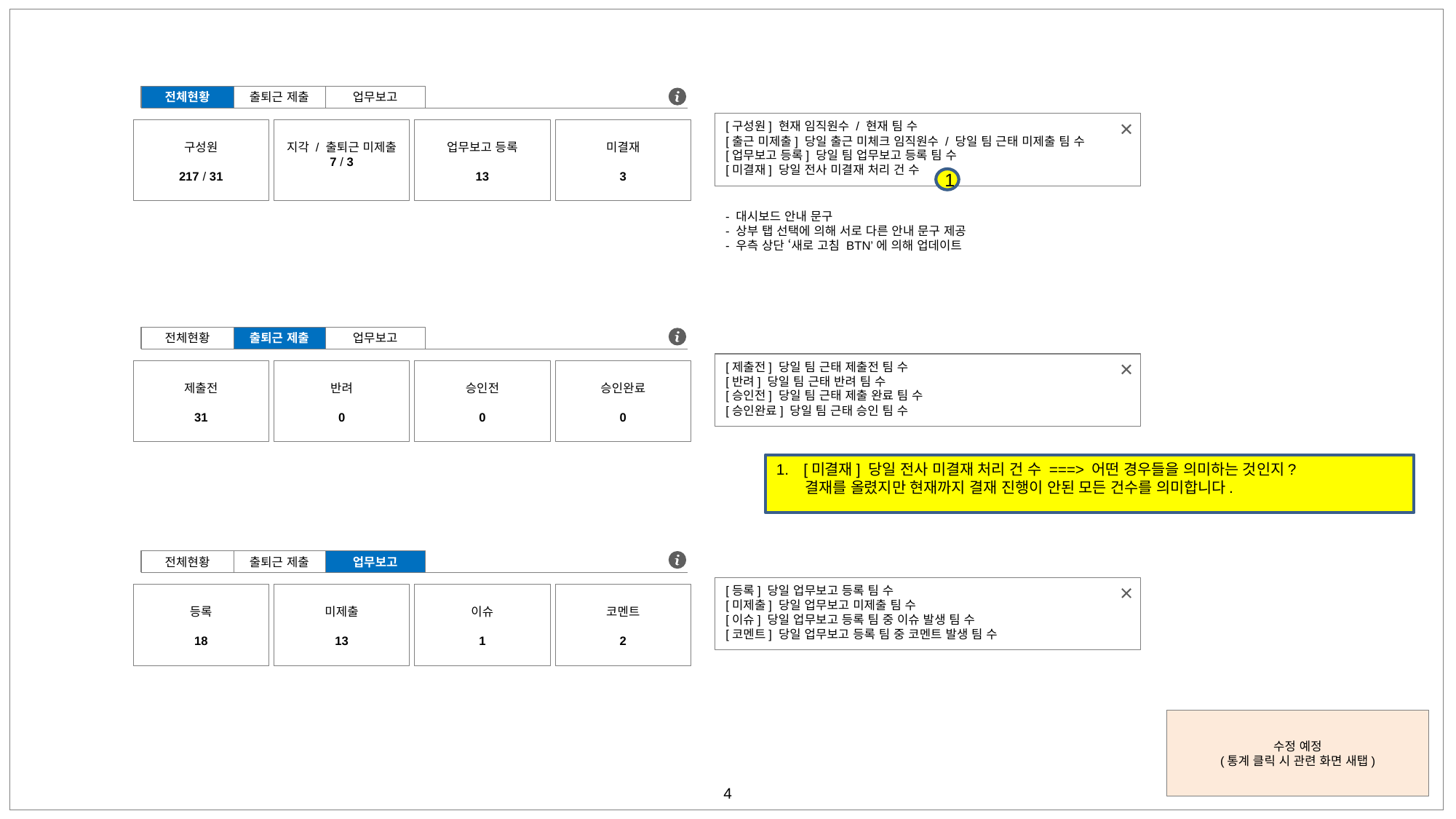

전체현황
출퇴근 제출
업무보고

[구성원] 현재 임직원수 / 현재 팀 수
[출근 미제출] 당일 출근 미체크 임직원수 / 당일 팀 근태 미제출 팀 수
[업무보고 등록] 당일 팀 업무보고 등록 팀 수
[미결재] 당일 전사 미결재 처리 건 수

구성원

217 / 31

지각 / 출퇴근 미제출
7 / 3

업무보고 등록

13

미결재

3
1
- 대시보드 안내 문구
- 상부 탭 선택에 의해 서로 다른 안내 문구 제공
- 우측 상단 ‘새로 고침 BTN’에 의해 업데이트

전체현황
출퇴근 제출
업무보고

[제출전] 당일 팀 근태 제출전 팀 수
[반려] 당일 팀 근태 반려 팀 수
[승인전] 당일 팀 근태 제출 완료 팀 수
[승인완료] 당일 팀 근태 승인 팀 수

제출전

31

반려

0

승인전

0

승인완료

0
[미결재] 당일 전사 미결재 처리 건 수 ===> 어떤 경우들을 의미하는 것인지?
      결재를 올렸지만 현재까지 결재 진행이 안된 모든 건수를 의미합니다.
전체현황
출퇴근 제출
업무보고

[등록] 당일 업무보고 등록 팀 수
[미제출] 당일 업무보고 미제출 팀 수
[이슈] 당일 업무보고 등록 팀 중 이슈 발생 팀 수
[코멘트] 당일 업무보고 등록 팀 중 코멘트 발생 팀 수

등록

18

미제출

13

이슈

1

코멘트

2
수정 예정
(통계 클릭 시 관련 화면 새탭)